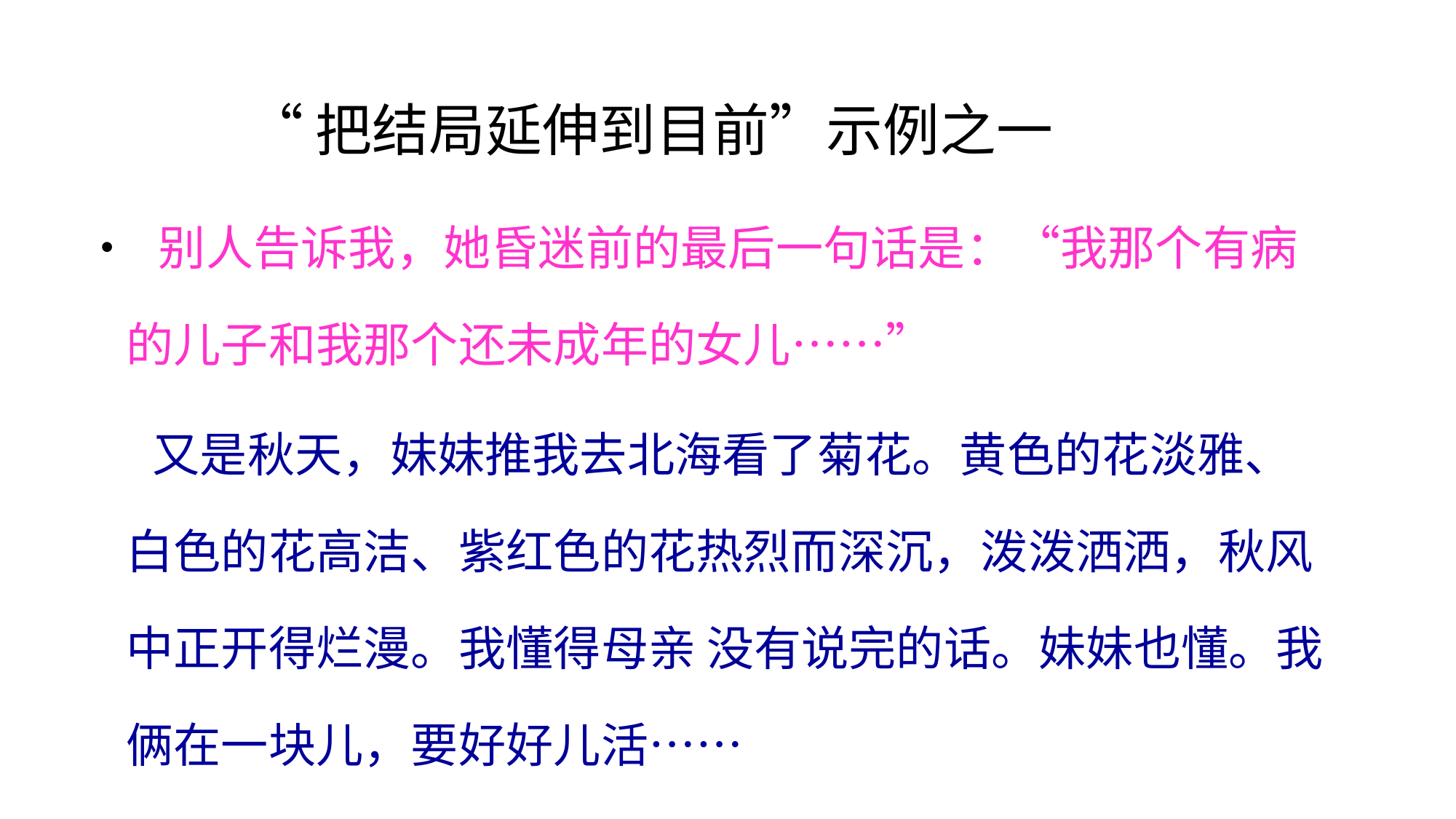

# “把结局延伸到目前”示例之一
   别人告诉我，她昏迷前的最后一句话是：“我那个有病的儿子和我那个还未成年的女儿……”
    又是秋天，妹妹推我去北海看了菊花。黄色的花淡雅、白色的花高洁、紫红色的花热烈而深沉，泼泼洒洒，秋风中正开得烂漫。我懂得母亲 没有说完的话。妹妹也懂。我俩在一块儿，要好好儿活……